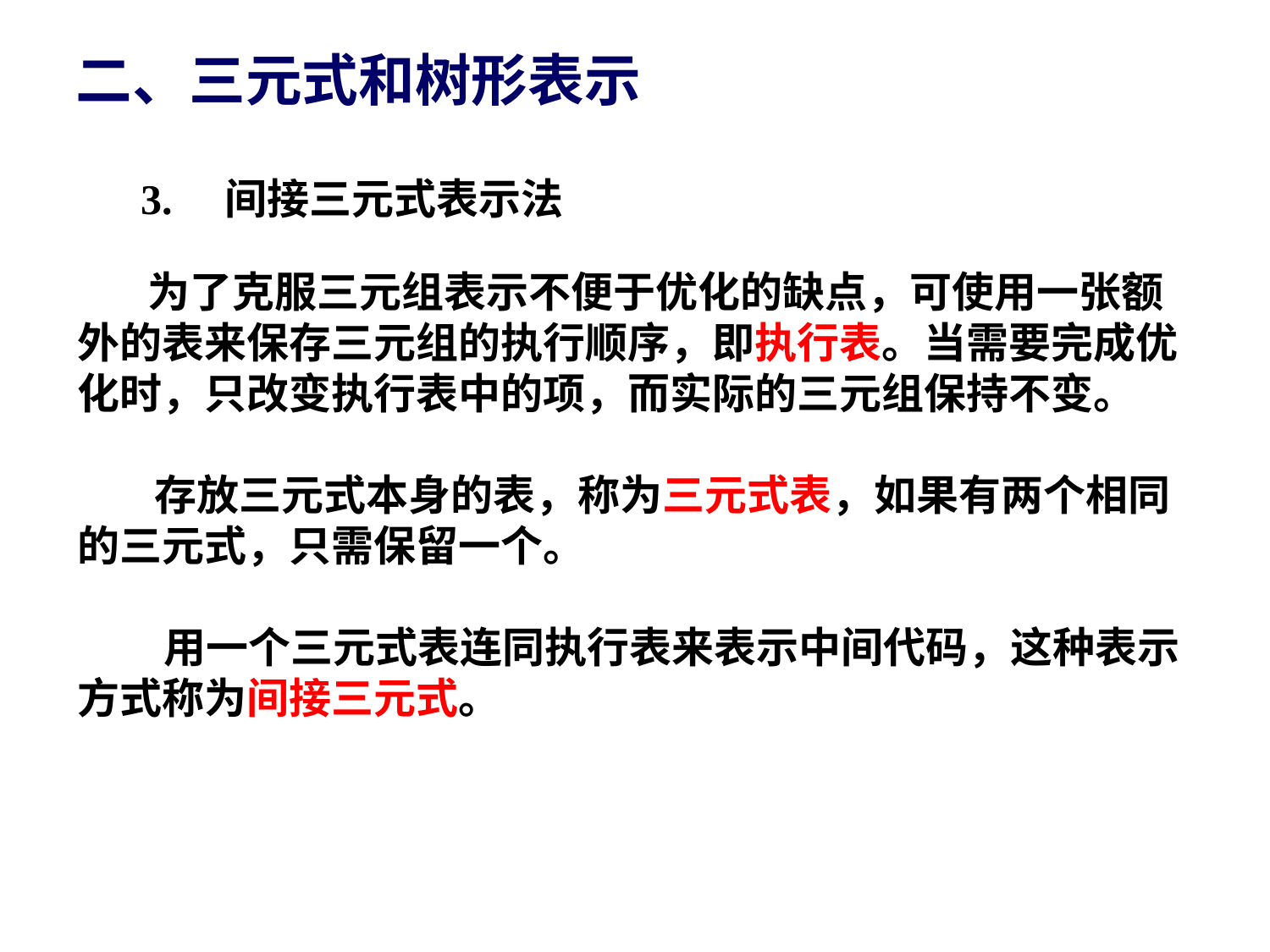

二、三元式和树形表示
      3.　间接三元式表示法

　　为了克服三元组表示不便于优化的缺点，可使用一张额外的表来保存三元组的执行顺序，即执行表。当需要完成优化时，只改变执行表中的项，而实际的三元组保持不变。

       存放三元式本身的表，称为三元式表，如果有两个相同的三元式，只需保留一个。

        用一个三元式表连同执行表来表示中间代码，这种表示方式称为间接三元式。
67